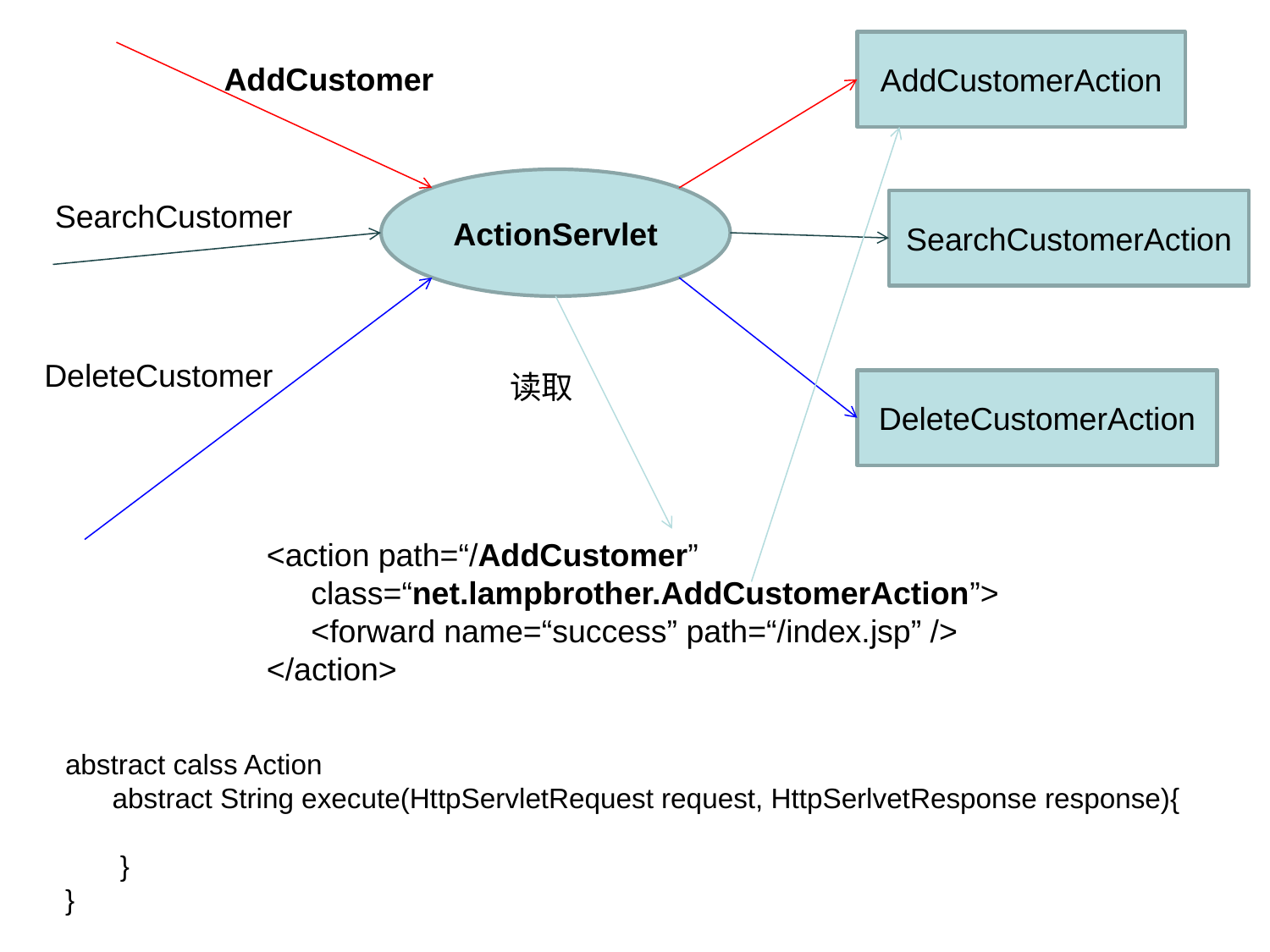

AddCustomerAction
AddCustomer
ActionServlet
SearchCustomer
SearchCustomerAction
DeleteCustomer
读取
DeleteCustomerAction
<action path=“/AddCustomer”
     class=“net.lampbrother.AddCustomerAction”>
     <forward name=“success” path=“/index.jsp” />
</action>
abstract calss Action
      abstract String execute(HttpServletRequest request, HttpSerlvetResponse response){

       }
}